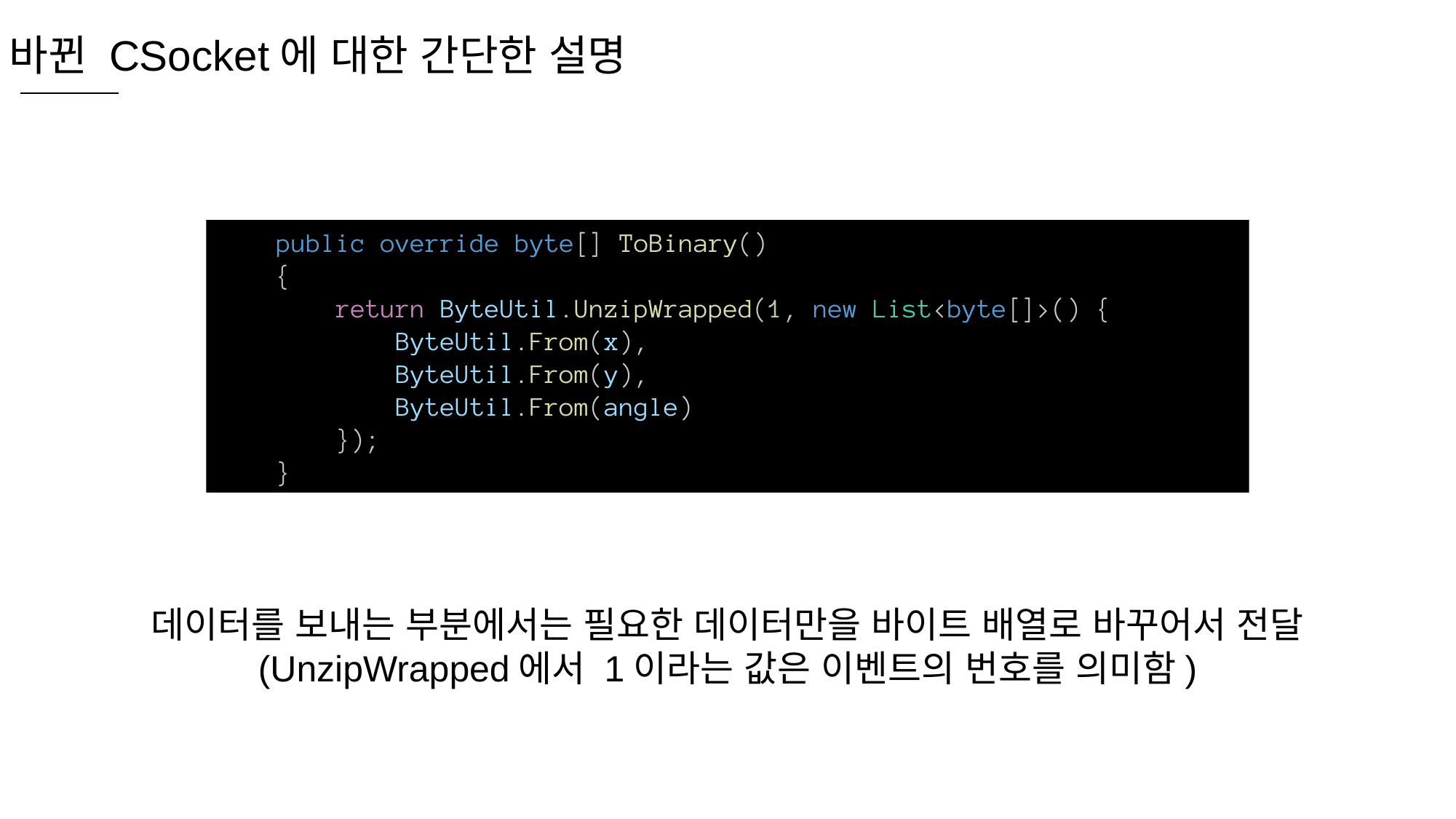

바뀐 CSocket에 대한 간단한 설명
    public override byte[] ToBinary()
    {
        return ByteUtil.UnzipWrapped(1, new List<byte[]>() {
            ByteUtil.From(x),
            ByteUtil.From(y),
            ByteUtil.From(angle)
        });
    }
데이터를 보내는 부분에서는 필요한 데이터만을 바이트 배열로 바꾸어서 전달
(UnzipWrapped에서 1이라는 값은 이벤트의 번호를 의미함)